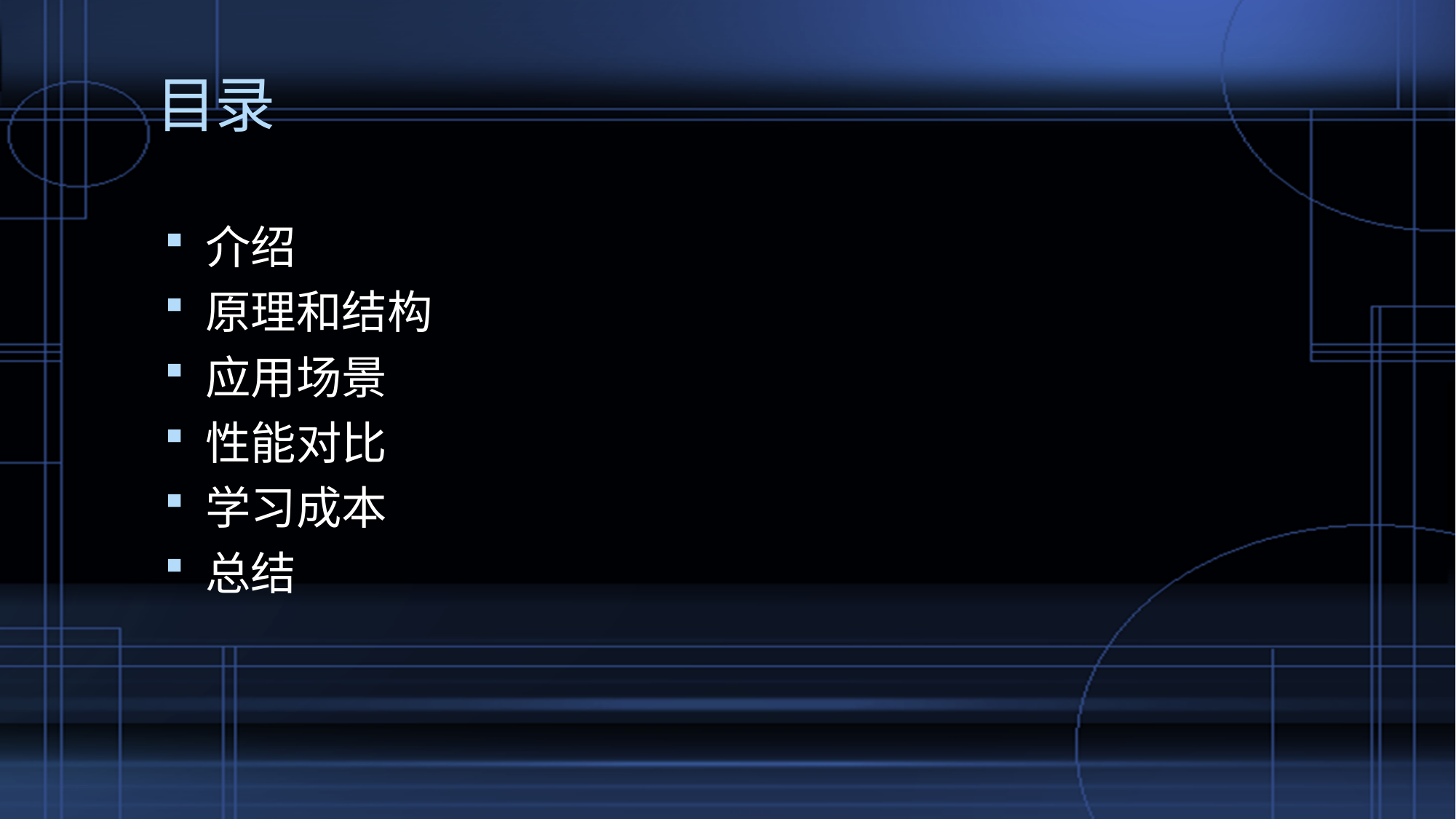

# 目录
介绍
原理和结构
应用场景
性能对比
学习成本
总结